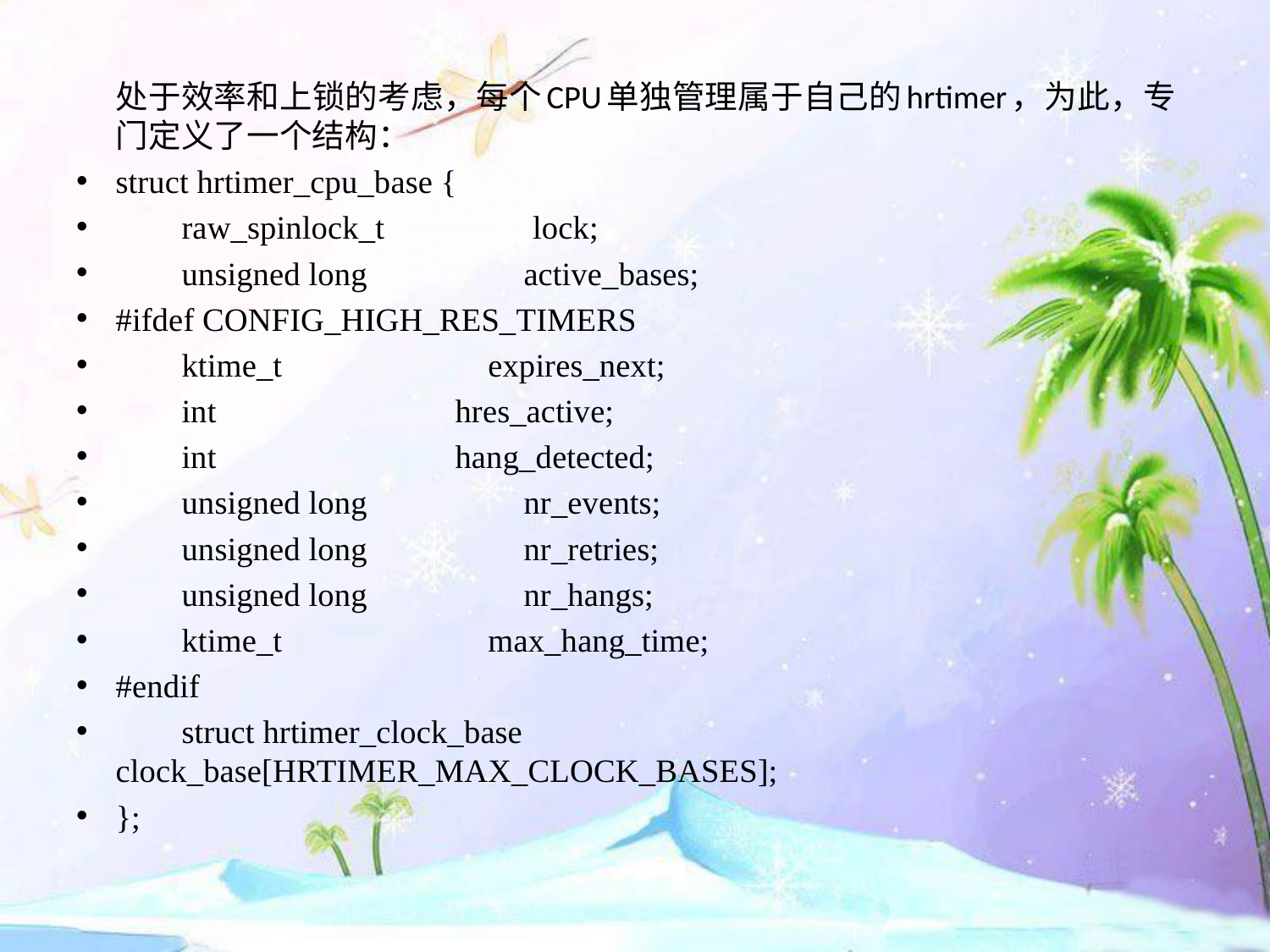

处于效率和上锁的考虑，每个CPU单独管理属于自己的hrtimer，为此，专门定义了一个结构：
struct hrtimer_cpu_base {
        raw_spinlock_t                  lock;
        unsigned long                   active_bases;
#ifdef CONFIG_HIGH_RES_TIMERS
        ktime_t                         expires_next;
        int                             hres_active;
        int                             hang_detected;
        unsigned long                   nr_events;
        unsigned long                   nr_retries;
        unsigned long                   nr_hangs;
        ktime_t                         max_hang_time;
#endif
        struct hrtimer_clock_base       clock_base[HRTIMER_MAX_CLOCK_BASES];
};